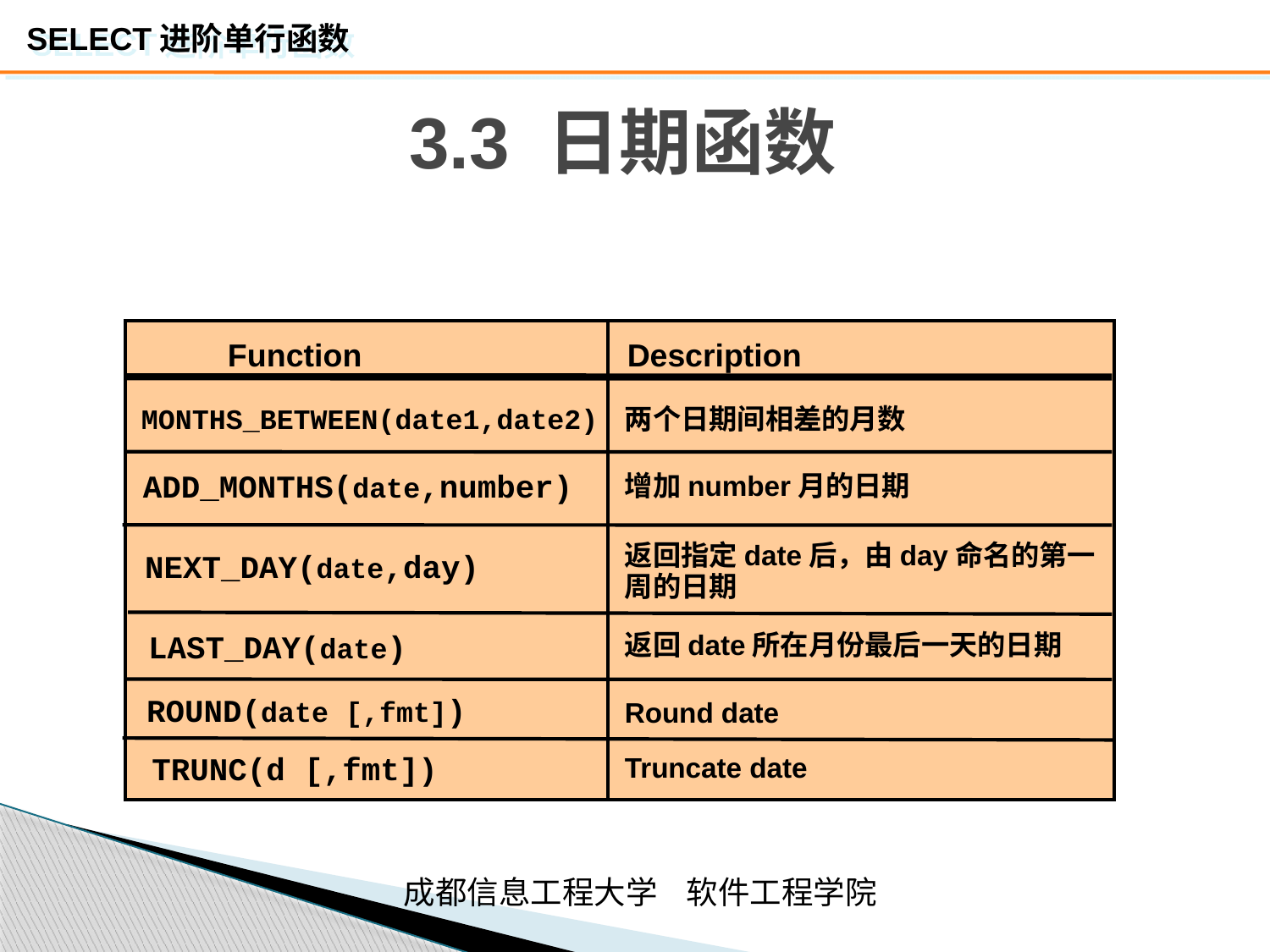

# 3.3 日期函数

Function
Description

MONTHS_BETWEEN(date1,date2)
两个日期间相差的月数

ADD_MONTHS(date,number)
增加number月的日期

返回指定date后，由day命名的第一周的日期
NEXT_DAY(date,day)

LAST_DAY(date)
返回date所在月份最后一天的日期

ROUND(date [,fmt])
Round date

TRUNC(d [,fmt])
Truncate date